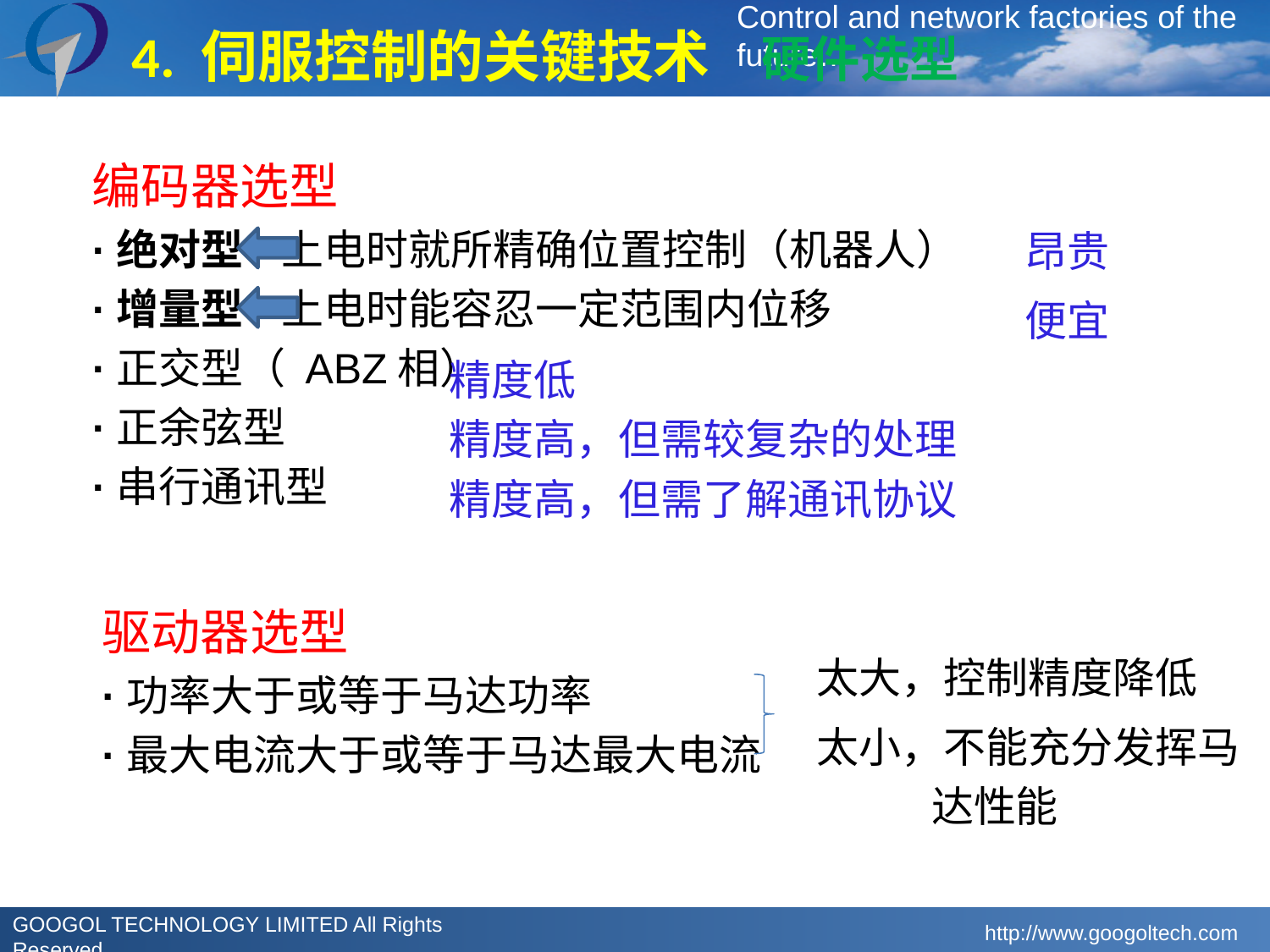

4. 伺服控制的关键技术    硬件选型
编码器选型
·绝对型    上电时就所精确位置控制（机器人）
·增量型    上电时能容忍一定范围内位移
·正交型（ ABZ相）
·正余弦型
·串行通讯型

昂贵

便宜
精度低
精度高，但需较复杂的处理
精度高，但需了解通讯协议
驱动器选型
·功率大于或等于马达功率
·最大电流大于或等于马达最大电流
太大，控制精度降低

太小，不能充分发挥马
           达性能
GOOGOL TECHNOLOGY LIMITED All Rights Reserved